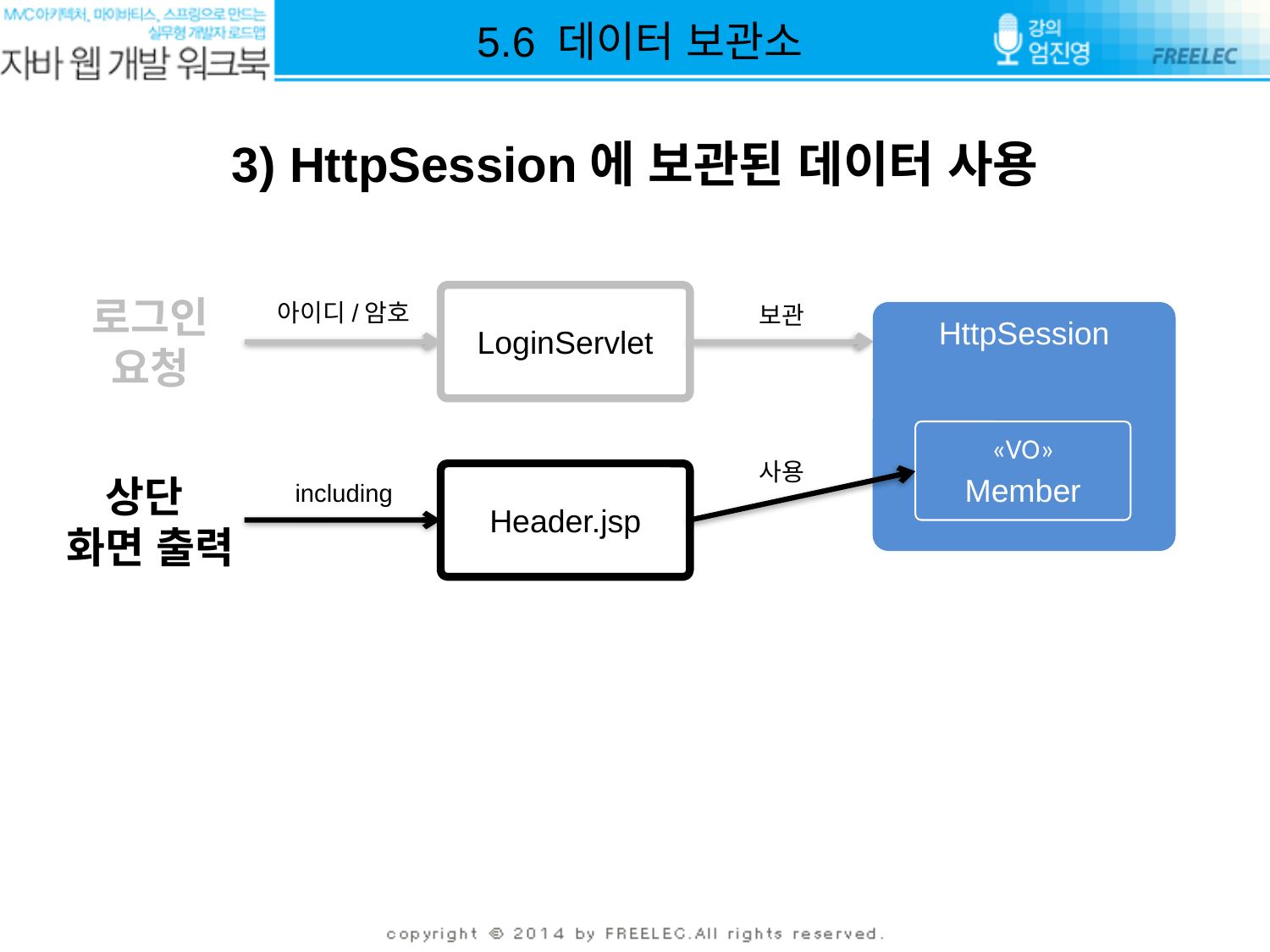

5.6 데이터 보관소
# 3) HttpSession에 보관된 데이터 사용
로그인
요청
LoginServlet
아이디/암호
보관
HttpSession

Member
«VO»
사용
상단
화면 출력
Header.jsp
including